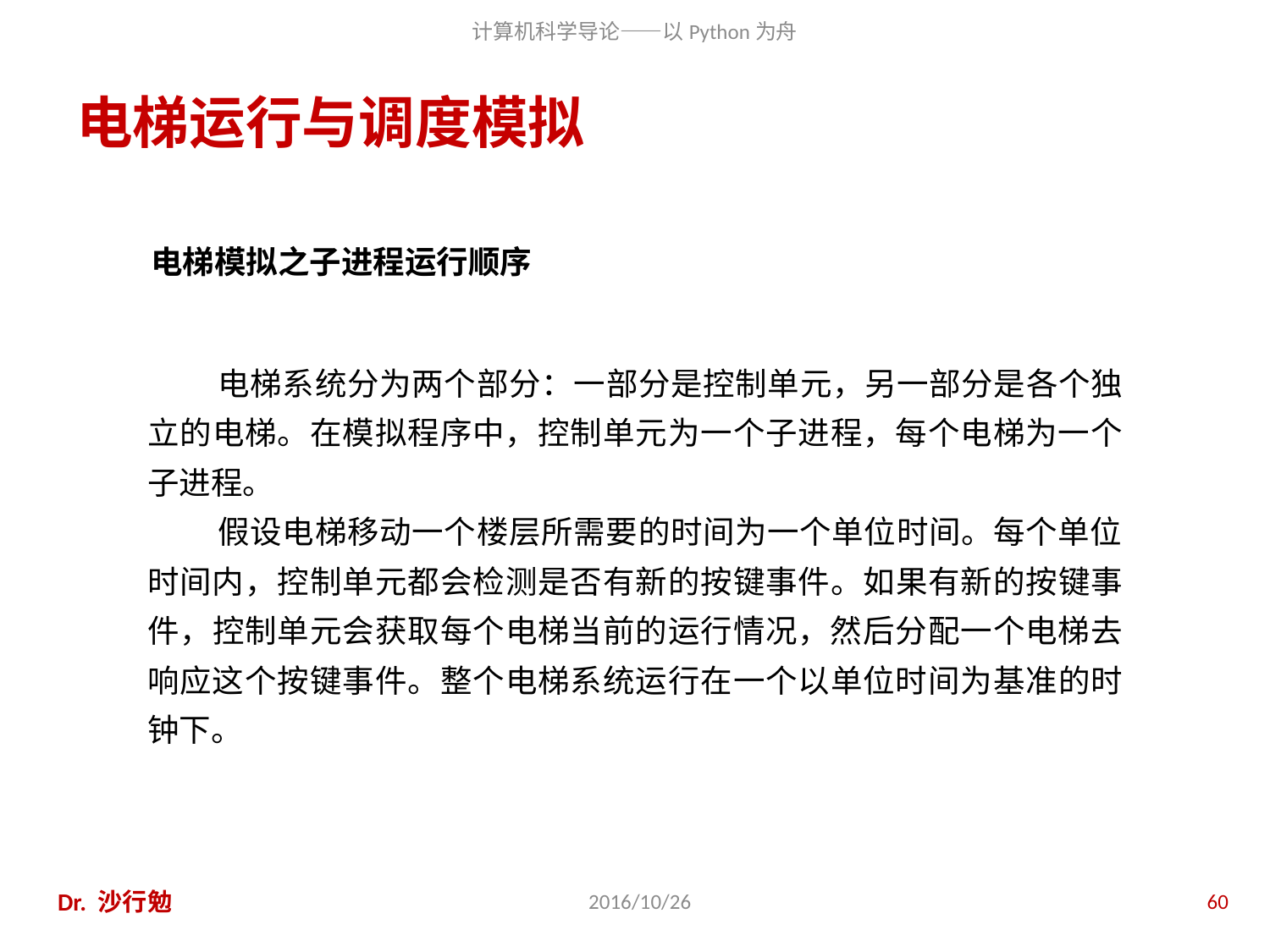

# 电梯运行与调度模拟
电梯模拟之子进程运行顺序
        电梯系统分为两个部分：一部分是控制单元，另一部分是各个独立的电梯。在模拟程序中，控制单元为一个子进程，每个电梯为一个子进程。
        假设电梯移动一个楼层所需要的时间为一个单位时间。每个单位时间内，控制单元都会检测是否有新的按键事件。如果有新的按键事件，控制单元会获取每个电梯当前的运行情况，然后分配一个电梯去响应这个按键事件。整个电梯系统运行在一个以单位时间为基准的时钟下。
Dr. 沙行勉
2016/10/26
60